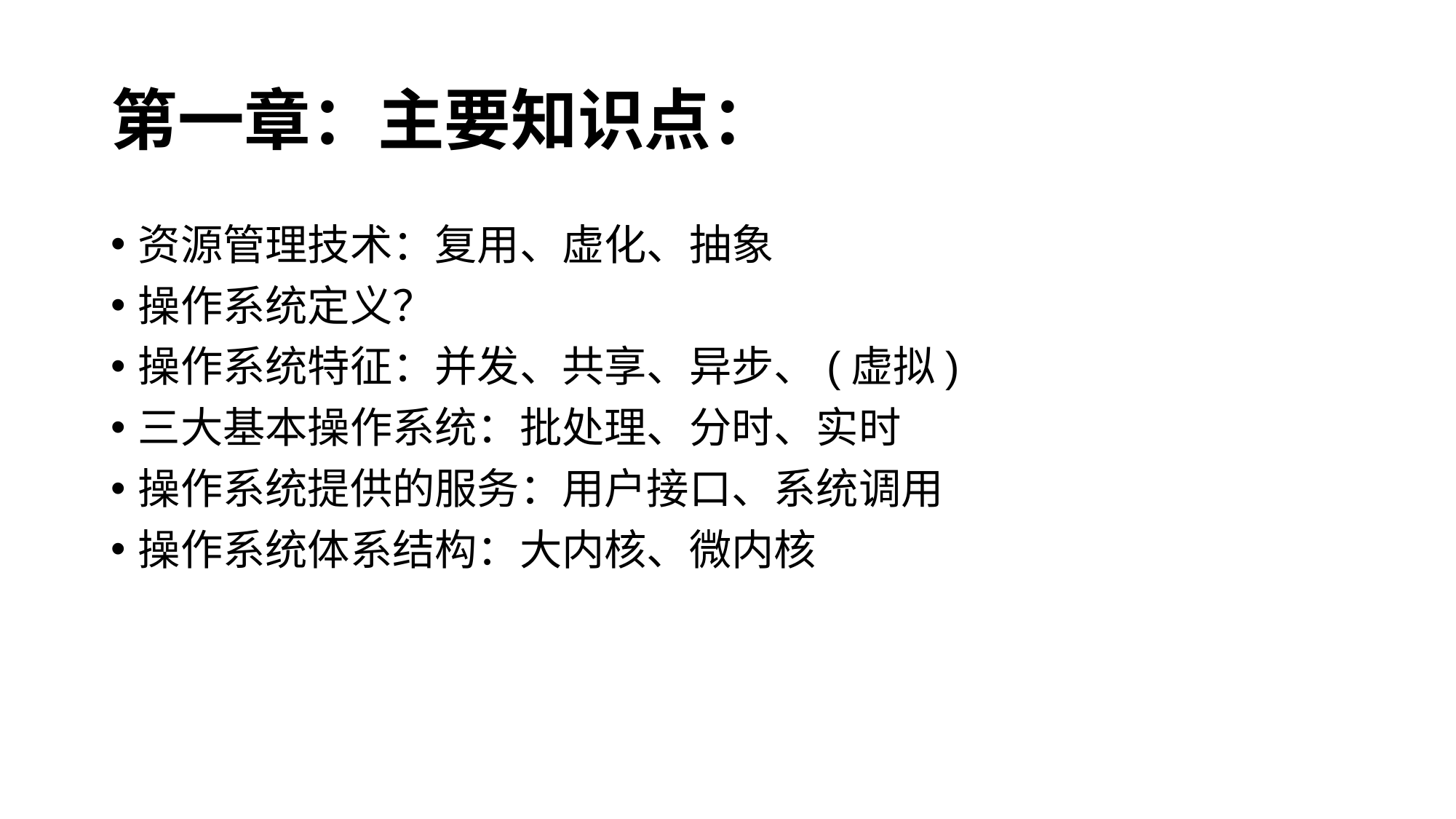

# 第一章：主要知识点：
资源管理技术：复用、虚化、抽象
操作系统定义？
操作系统特征：并发、共享、异步、(虚拟)
三大基本操作系统：批处理、分时、实时
操作系统提供的服务：用户接口、系统调用
操作系统体系结构：大内核、微内核